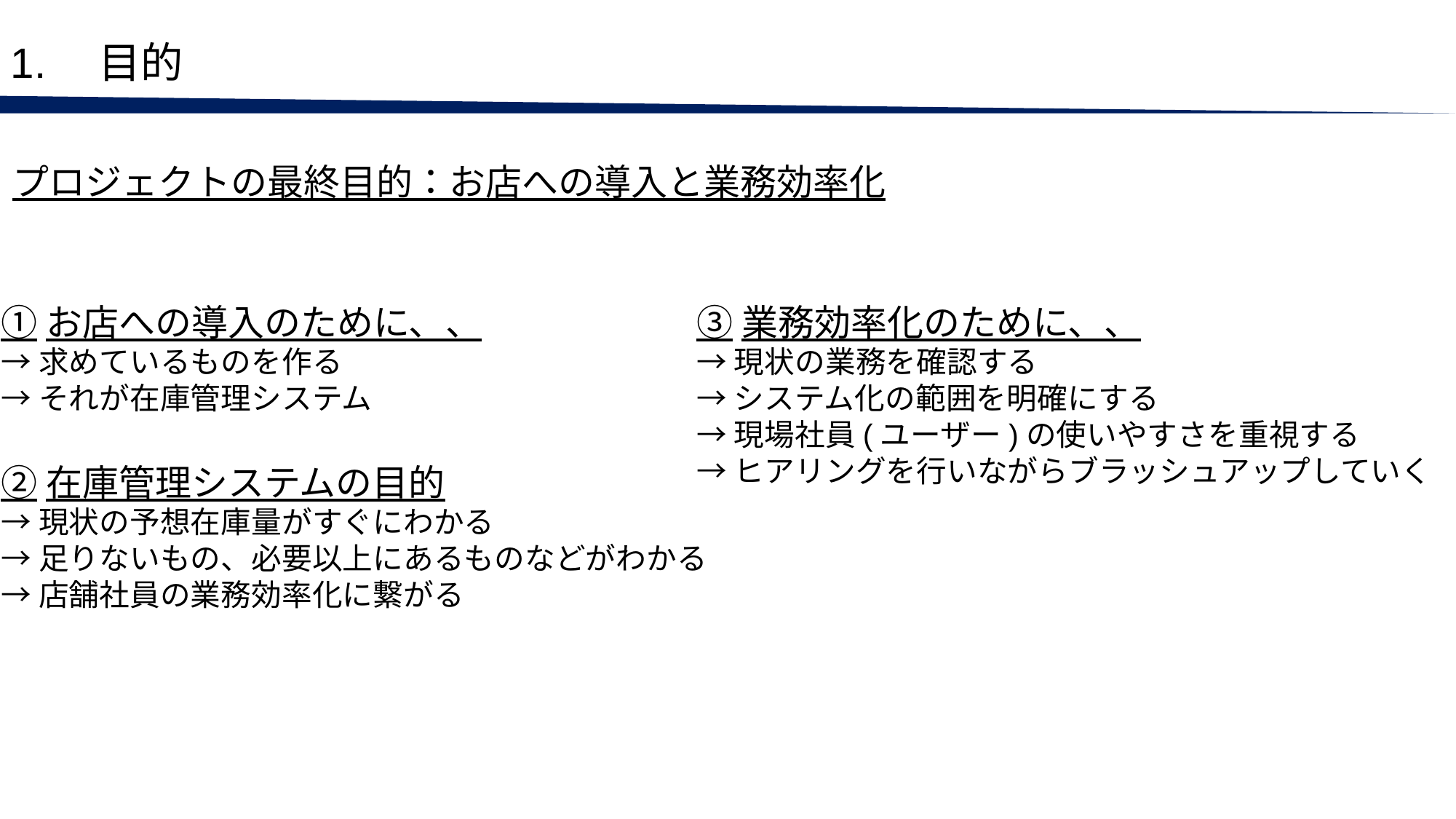

1.　目的
プロジェクトの最終目的：お店への導入と業務効率化
①お店への導入のために、、
→求めているものを作る
→それが在庫管理システム

②在庫管理システムの目的
→現状の予想在庫量がすぐにわかる
→足りないもの、必要以上にあるものなどがわかる
→店舗社員の業務効率化に繋がる
③業務効率化のために、、
→現状の業務を確認する
→システム化の範囲を明確にする
→現場社員(ユーザー)の使いやすさを重視する
→ヒアリングを行いながらブラッシュアップしていく